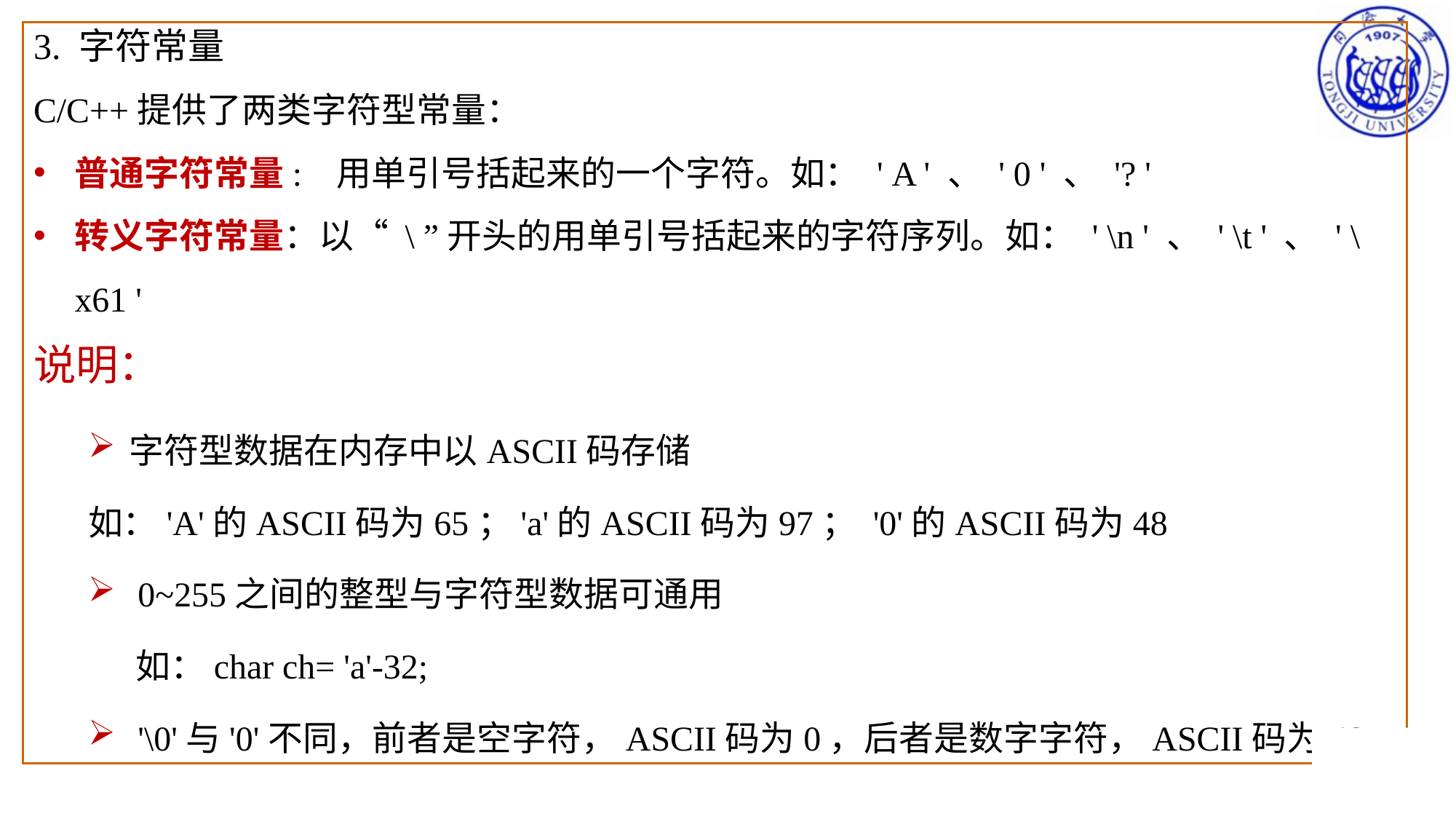

3. 字符常量
C/C++提供了两类字符型常量：
普通字符常量:   用单引号括起来的一个字符。如： ' A ' 、 ' 0 ' 、 '? '
转义字符常量：以“ \ ”开头的用单引号括起来的字符序列。如： ' \n ' 、 ' \t ' 、 ' \x61 '
说明：
字符型数据在内存中以ASCII码存储
如：'A'的ASCII码为65；'a'的ASCII码为97； '0'的ASCII码为48
 0~255之间的整型与字符型数据可通用
     如：char ch= 'a'-32;
 '\0'与'0'不同，前者是空字符，ASCII码为0，后者是数字字符，ASCII码为48

9